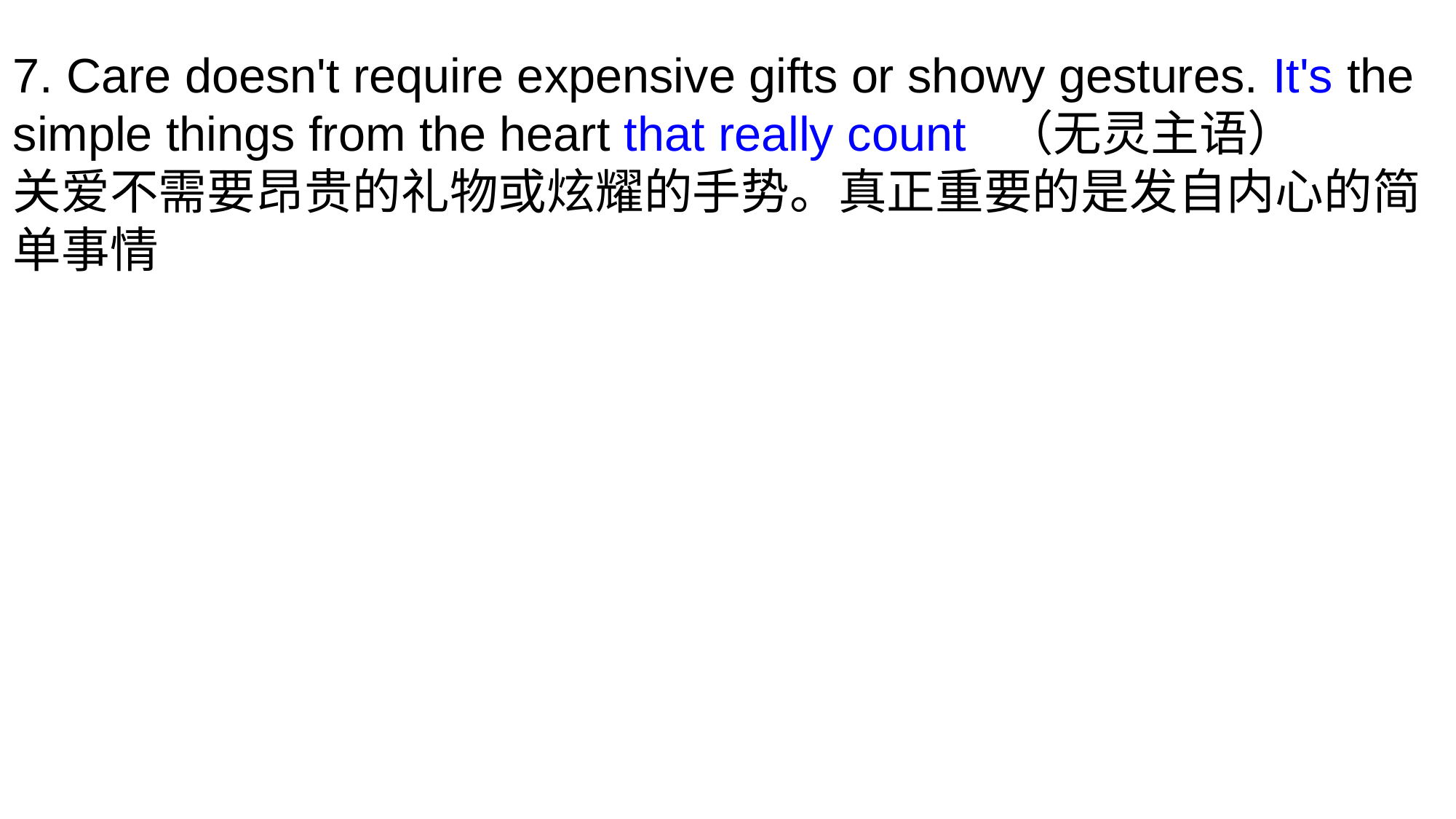

7. Care doesn't require expensive gifts or showy gestures. It's the simple things from the heart that really count  （无灵主语）
关爱不需要昂贵的礼物或炫耀的手势。真正重要的是发自内心的简单事情